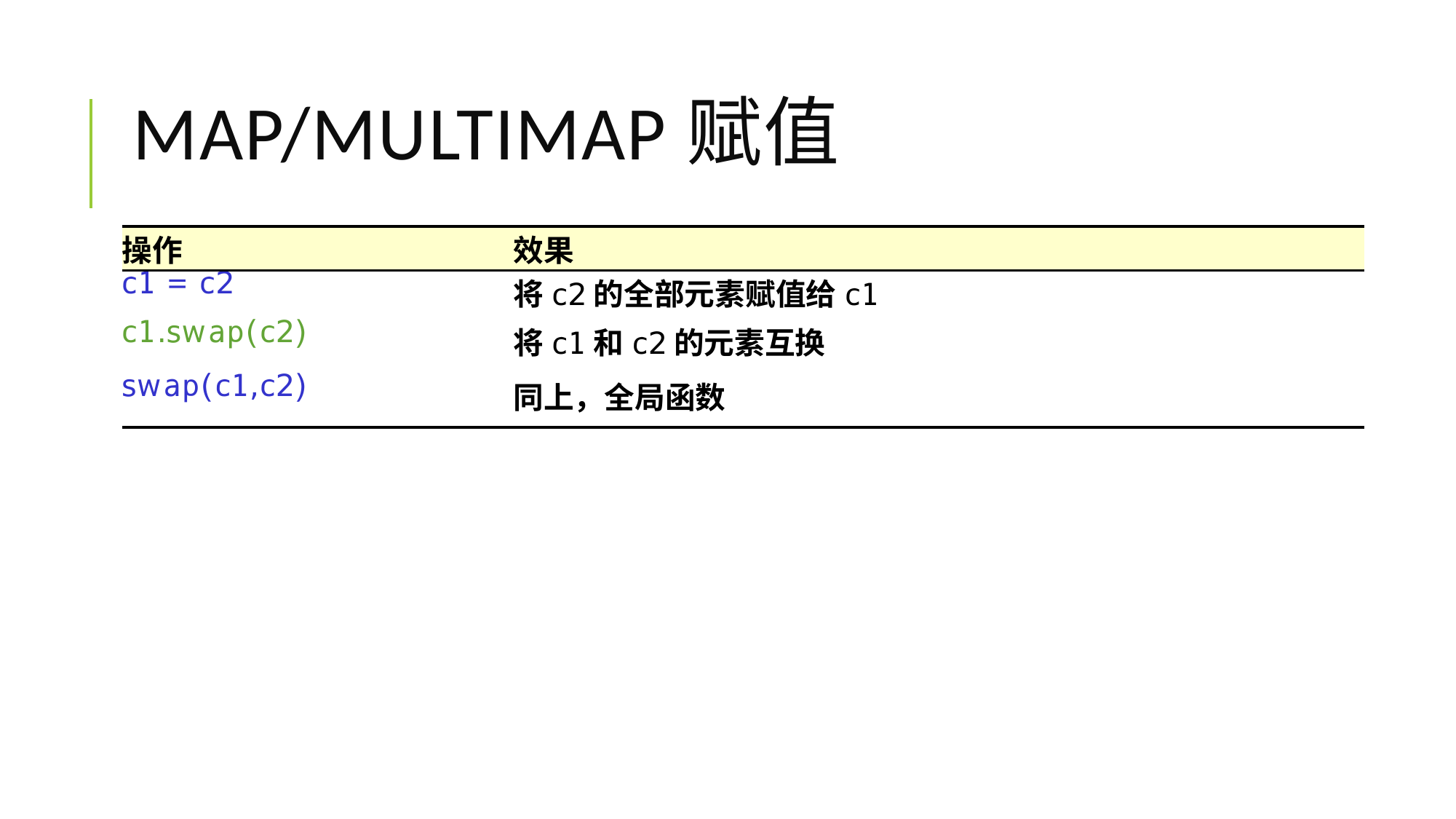

# map/multimap赋值
| 操作 | 效果 |
| --- | --- |
| c1 = c2 | 将c2的全部元素赋值给c1 |
| c1.swap(c2) | 将c1和c2的元素互换 |
| swap(c1,c2) | 同上，全局函数 |